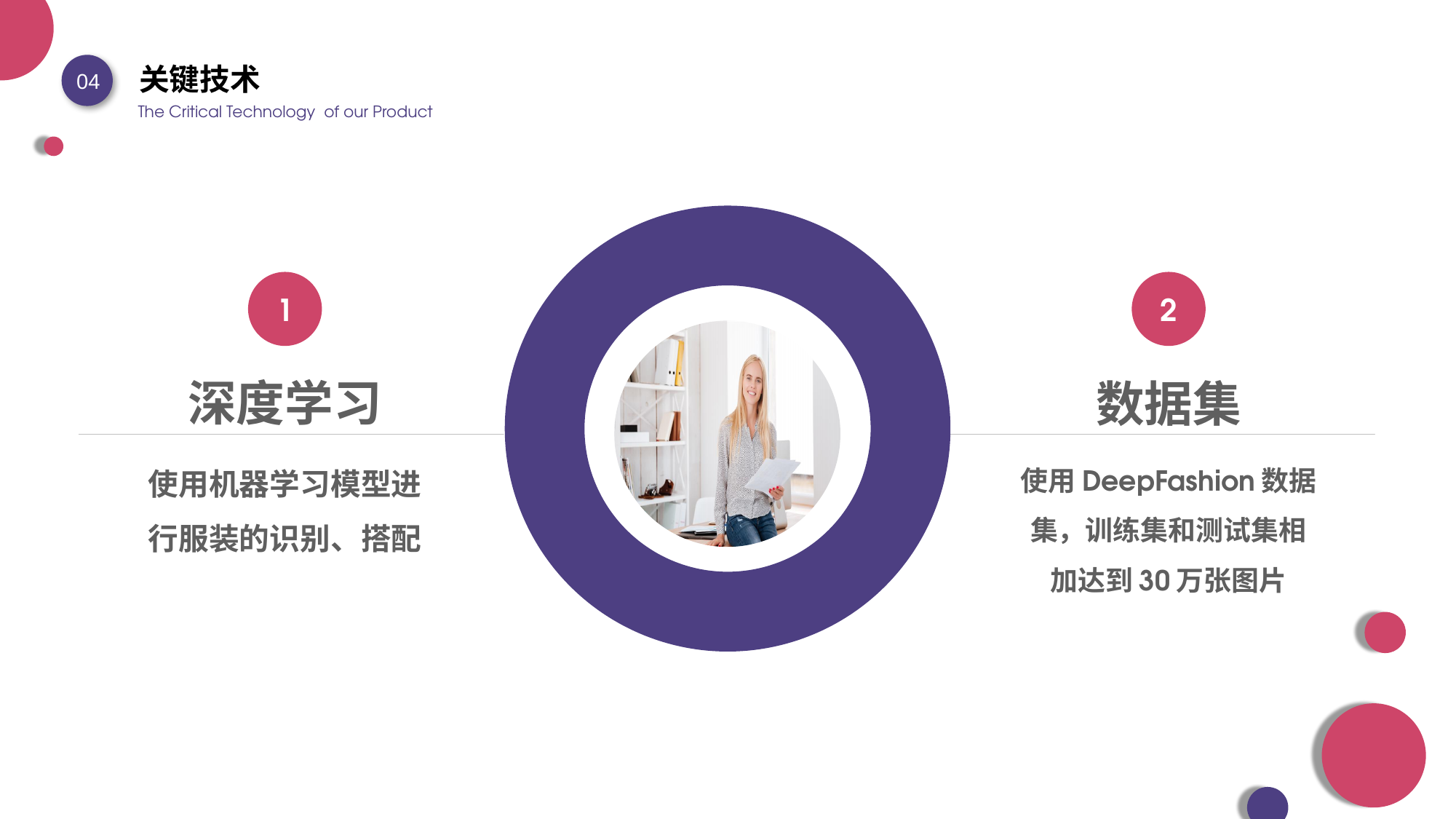

关键技术

04
The Critical Technology  of our Product

1
深度学习
使用机器学习模型进行服装的识别、搭配
2
数据集
使用DeepFashion数据集，训练集和测试集相加达到30万张图片